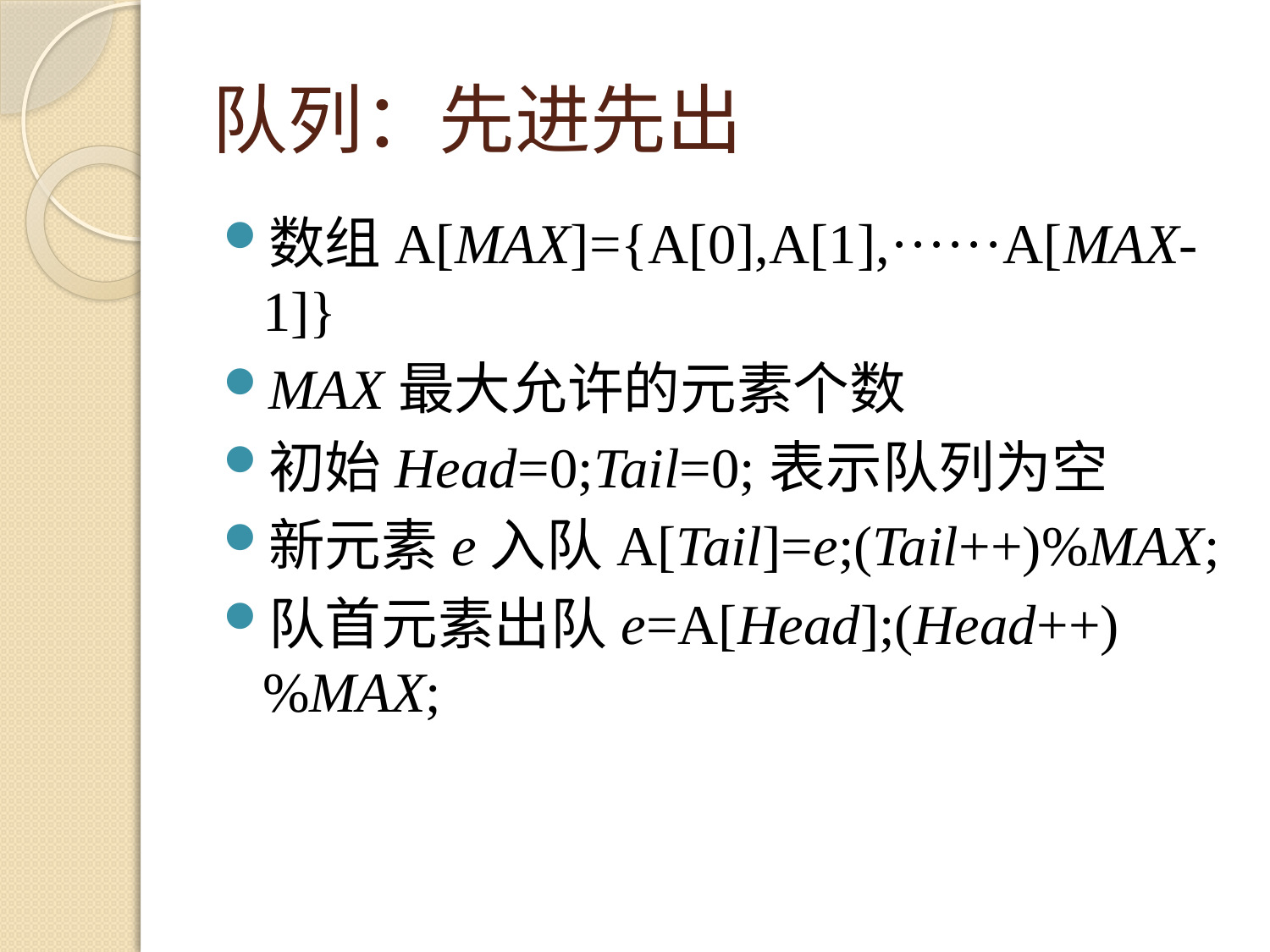

# 队列：先进先出
数组A[MAX]={A[0],A[1],······A[MAX-1]}
MAX最大允许的元素个数
初始Head=0;Tail=0;表示队列为空
新元素e入队A[Tail]=e;(Tail++)%MAX;
队首元素出队e=A[Head];(Head++)%MAX;